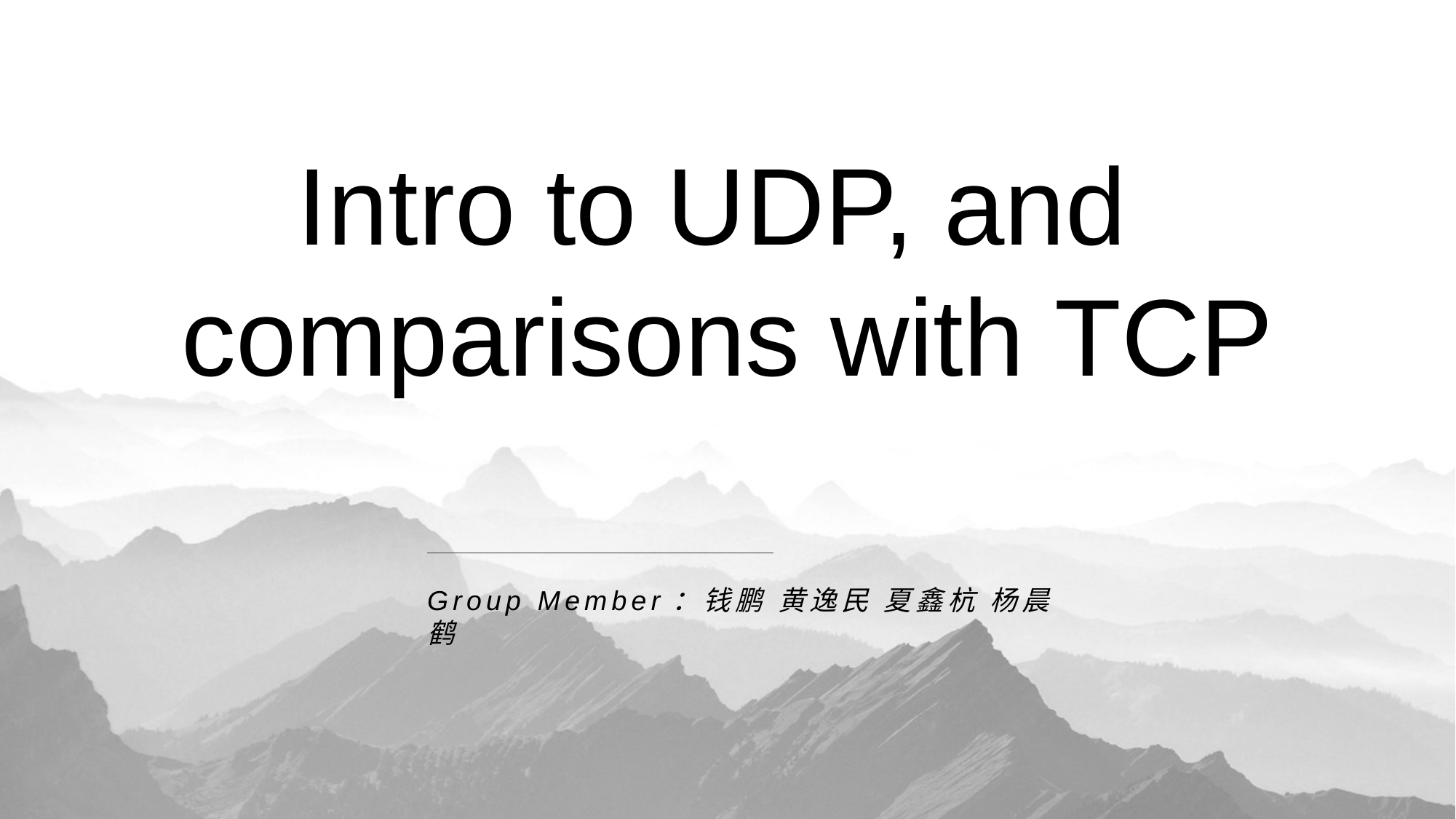

Intro to UDP, and
comparisons with TCP

Group Member：钱鹏 黄逸民 夏鑫杭 杨晨鹤